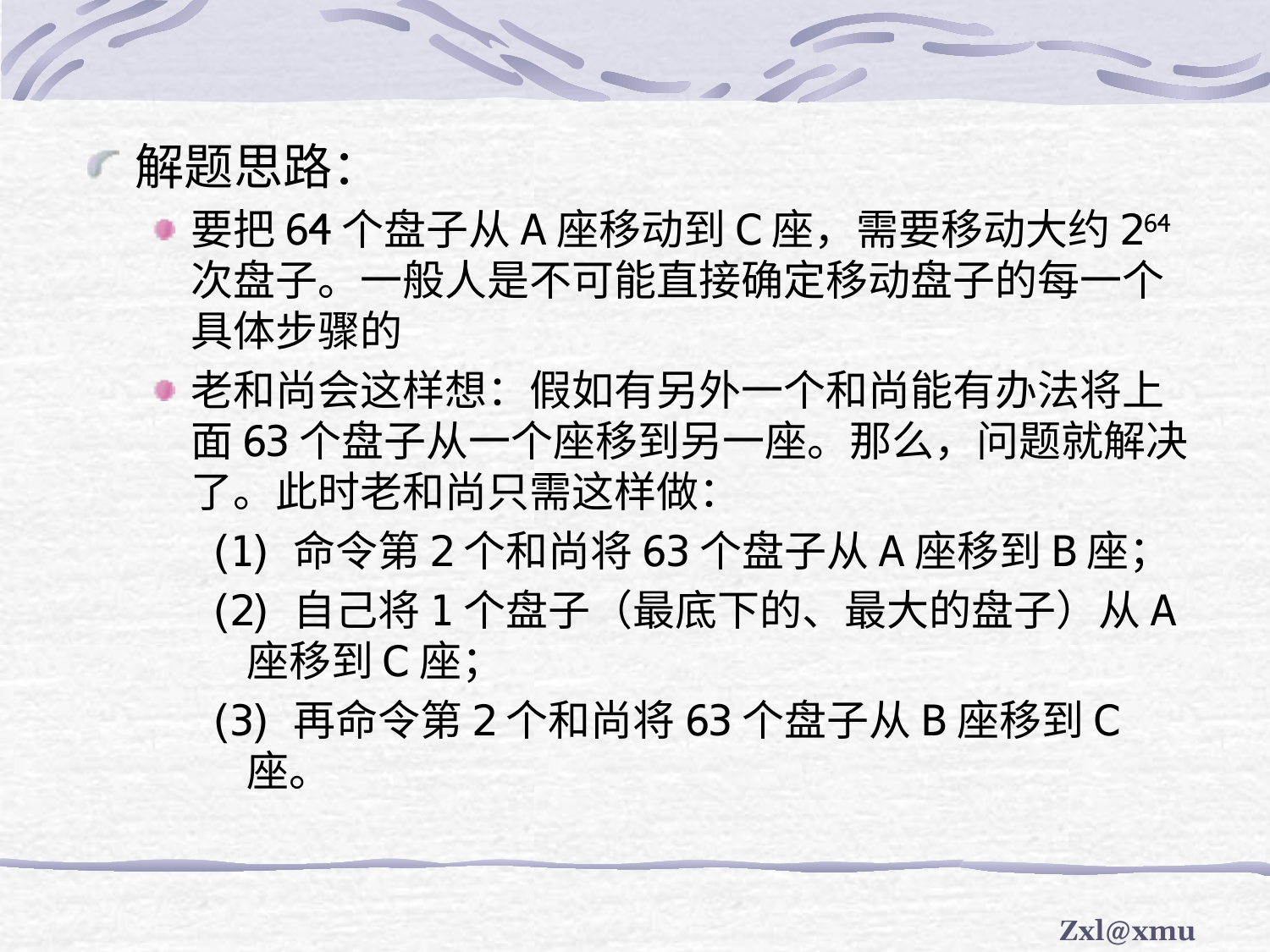

解题思路：
要把64个盘子从A座移动到C座，需要移动大约264 次盘子。一般人是不可能直接确定移动盘子的每一个具体步骤的
老和尚会这样想：假如有另外一个和尚能有办法将上面63个盘子从一个座移到另一座。那么，问题就解决了。此时老和尚只需这样做：
(1) 命令第2个和尚将63个盘子从A座移到B座；
(2) 自己将1个盘子（最底下的、最大的盘子）从A座移到C座；
(3) 再命令第2个和尚将63个盘子从B座移到C座。